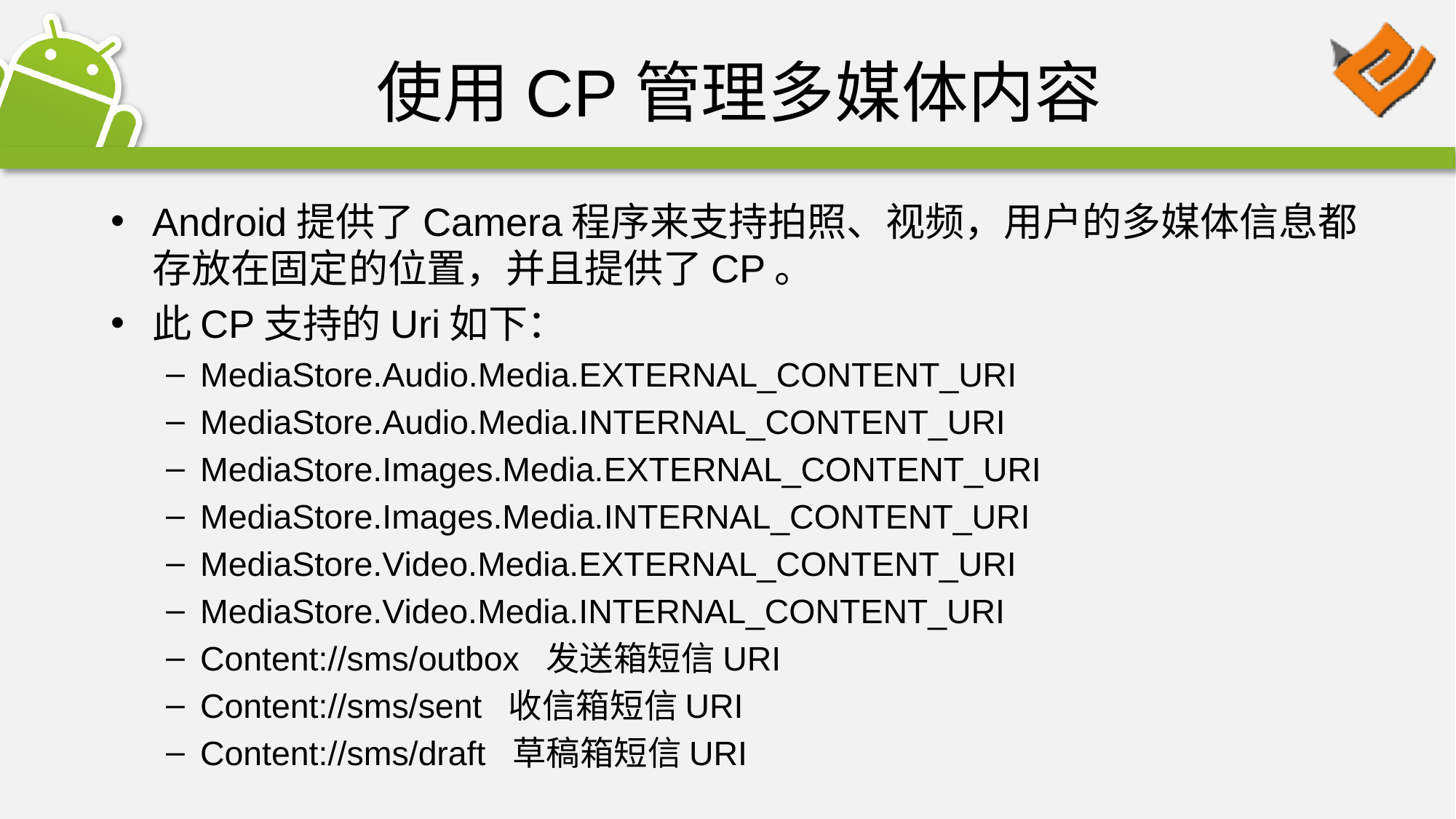

# 使用CP管理多媒体内容
Android提供了Camera程序来支持拍照、视频，用户的多媒体信息都存放在固定的位置，并且提供了CP。
此CP支持的Uri如下：
MediaStore.Audio.Media.EXTERNAL_CONTENT_URI
MediaStore.Audio.Media.INTERNAL_CONTENT_URI
MediaStore.Images.Media.EXTERNAL_CONTENT_URI
MediaStore.Images.Media.INTERNAL_CONTENT_URI
MediaStore.Video.Media.EXTERNAL_CONTENT_URI
MediaStore.Video.Media.INTERNAL_CONTENT_URI
Content://sms/outbox  发送箱短信URI
Content://sms/sent  收信箱短信URI
Content://sms/draft  草稿箱短信URI